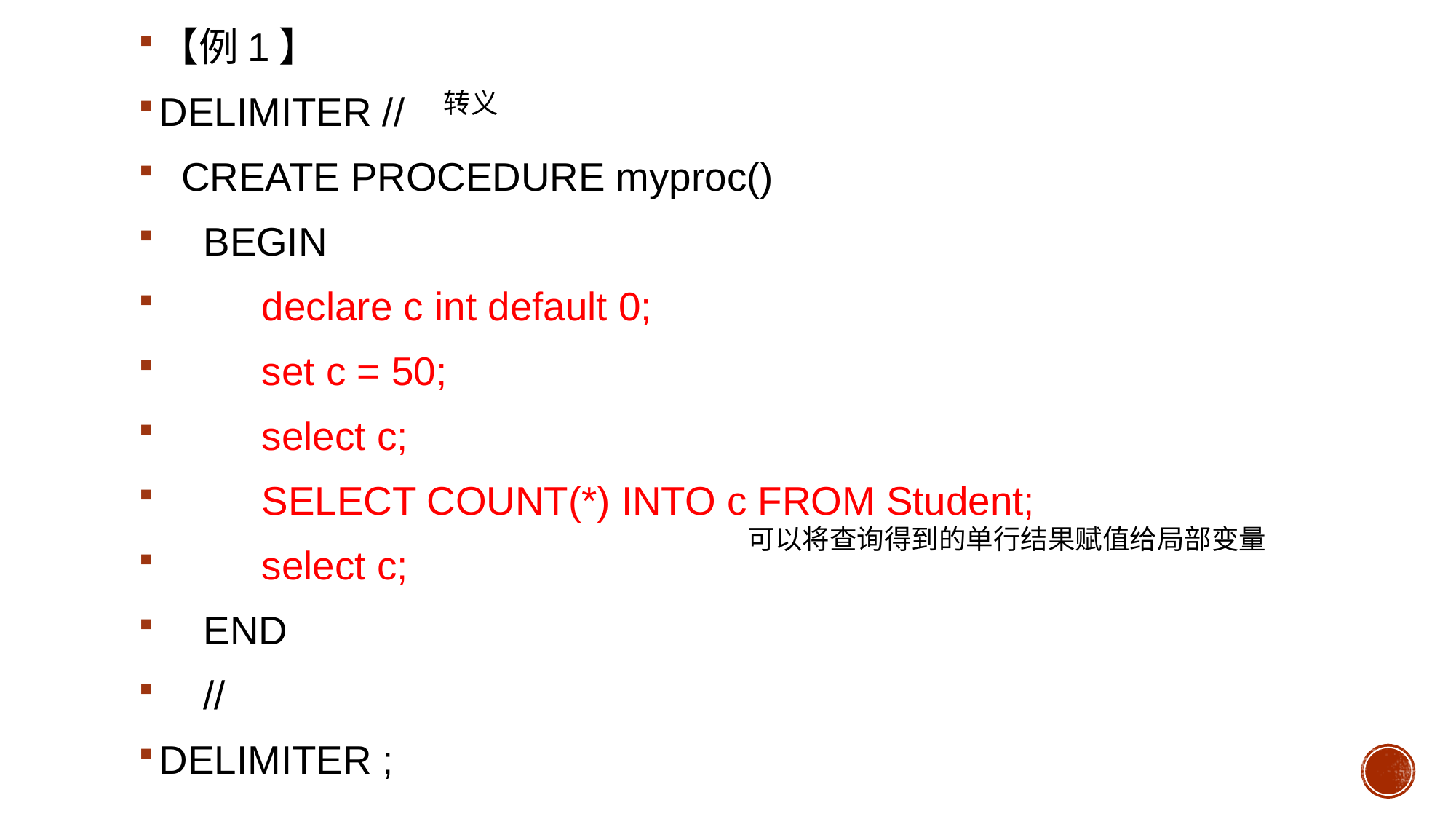

【例1】
DELIMITER //
  CREATE PROCEDURE myproc()
    BEGIN
			declare c int default 0;
			set c = 50;
			select c;
      			SELECT COUNT(*) INTO c FROM Student;
			select c;
    END
    //
DELIMITER ;
转义
可以将查询得到的单行结果赋值给局部变量
8